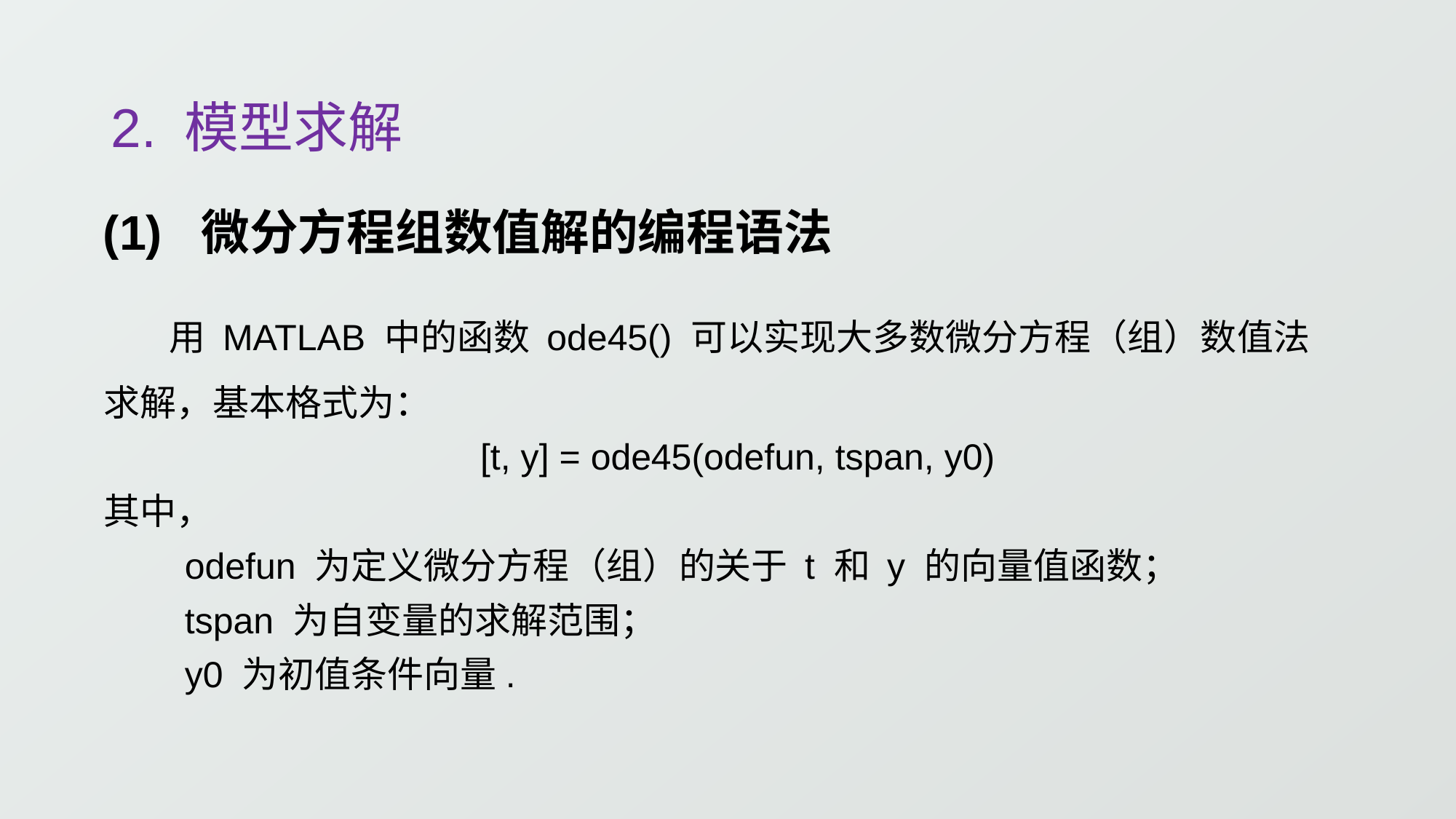

# 2. 模型求解
(1)  微分方程组数值解的编程语法
       用 MATLAB 中的函数 ode45() 可以实现大多数微分方程（组）数值法求解，基本格式为：
                                     [t, y] = ode45(odefun, tspan, y0)
其中，
        odefun 为定义微分方程（组）的关于 t 和 y 的向量值函数；
        tspan 为自变量的求解范围；
        y0 为初值条件向量.